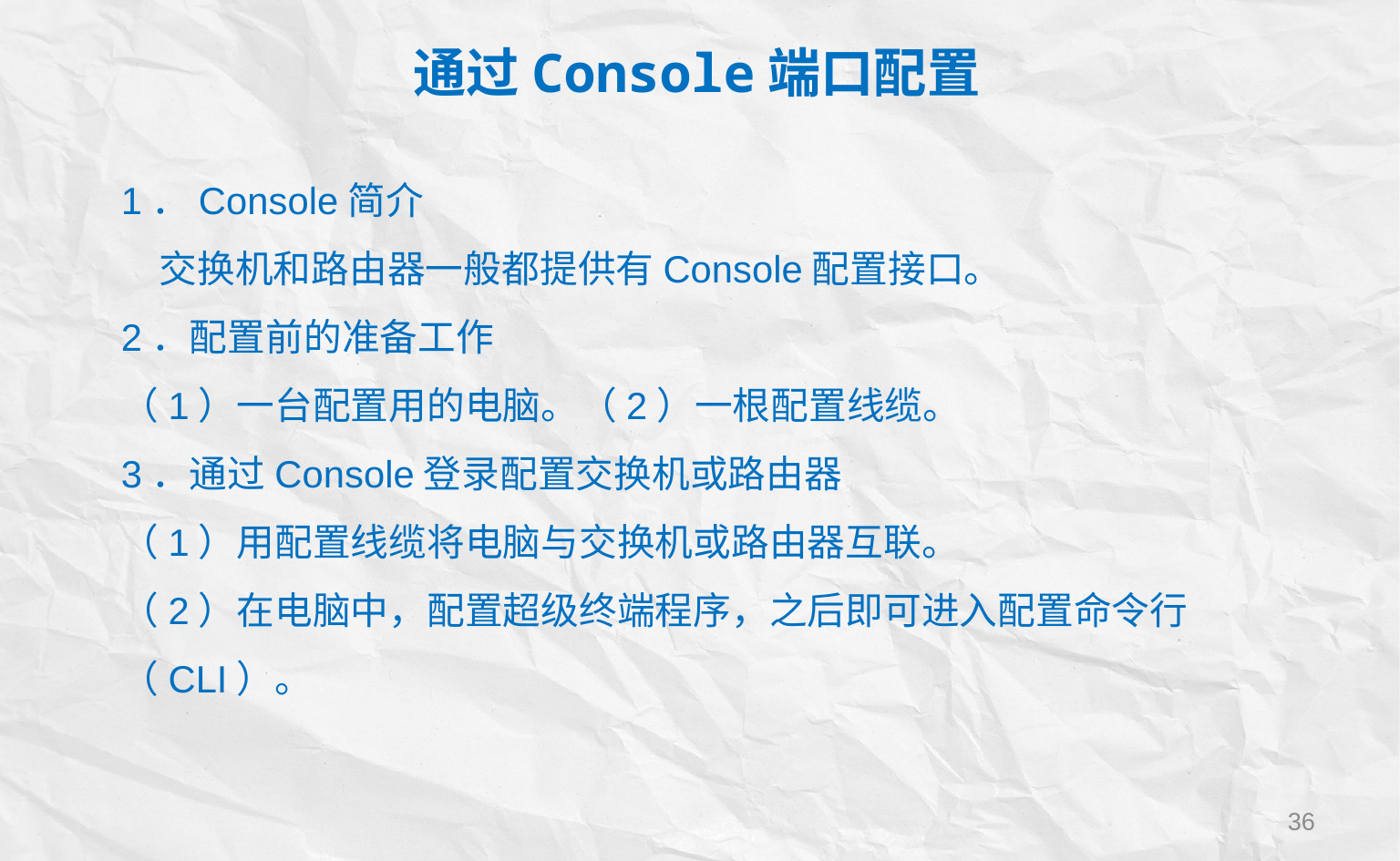

通过Console端口配置
1．Console简介
　交换机和路由器一般都提供有Console配置接口。
2．配置前的准备工作
（1）一台配置用的电脑。（2）一根配置线缆。
3．通过Console登录配置交换机或路由器
（1）用配置线缆将电脑与交换机或路由器互联。
（2）在电脑中，配置超级终端程序，之后即可进入配置命令行（CLI）。

 36